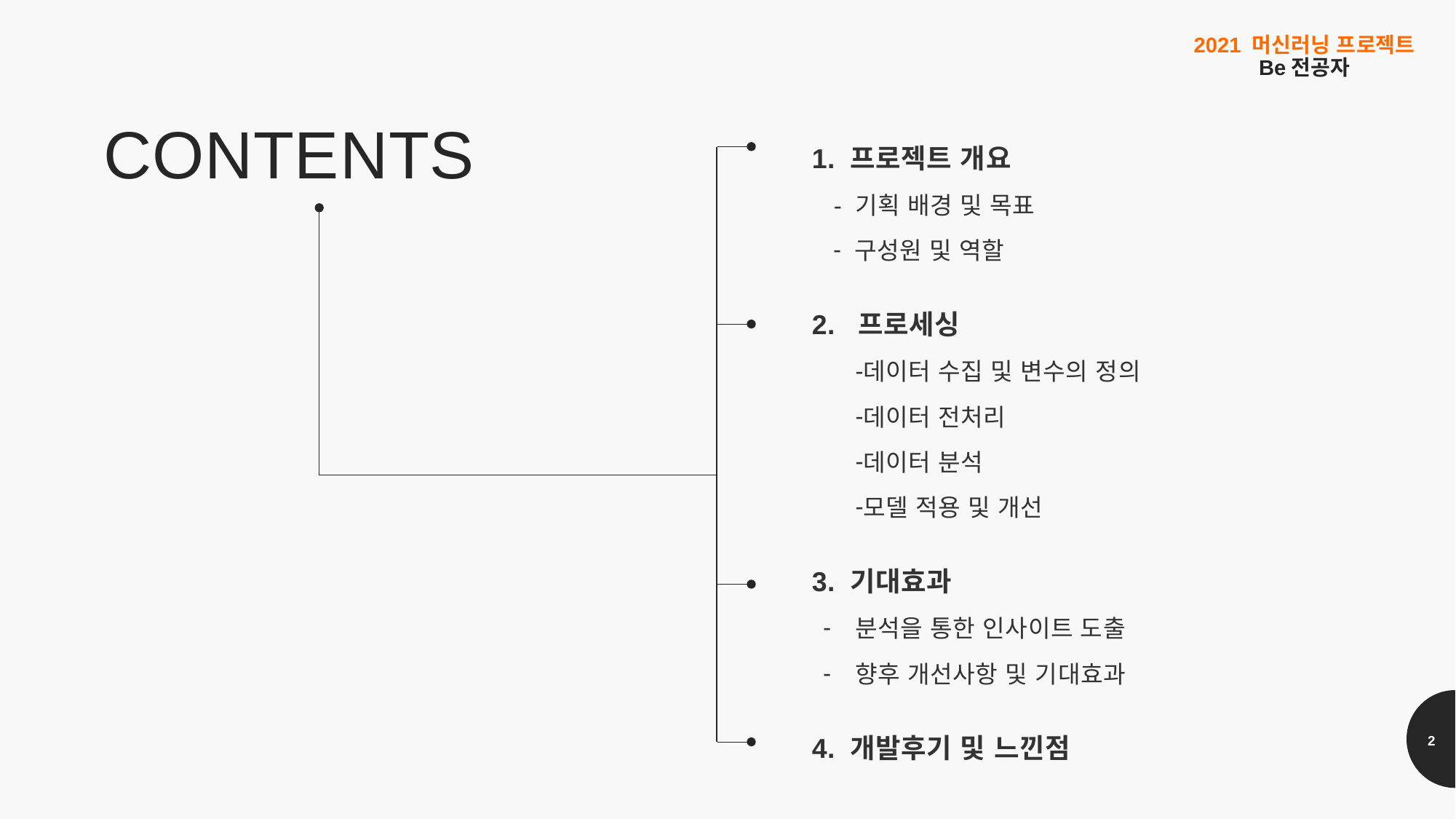

2021 머신러닝 프로젝트 Be전공자
# CONTENTS
1. 프로젝트 개요
- 기획 배경 및 목표
구성원 및 역할

2.  프로세싱
데이터 수집 및 변수의 정의
데이터 전처리
데이터 분석
모델 적용 및 개선

3. 기대효과
분석을 통한 인사이트 도출
향후 개선사항 및 기대효과

4. 개발후기 및 느낀점
2